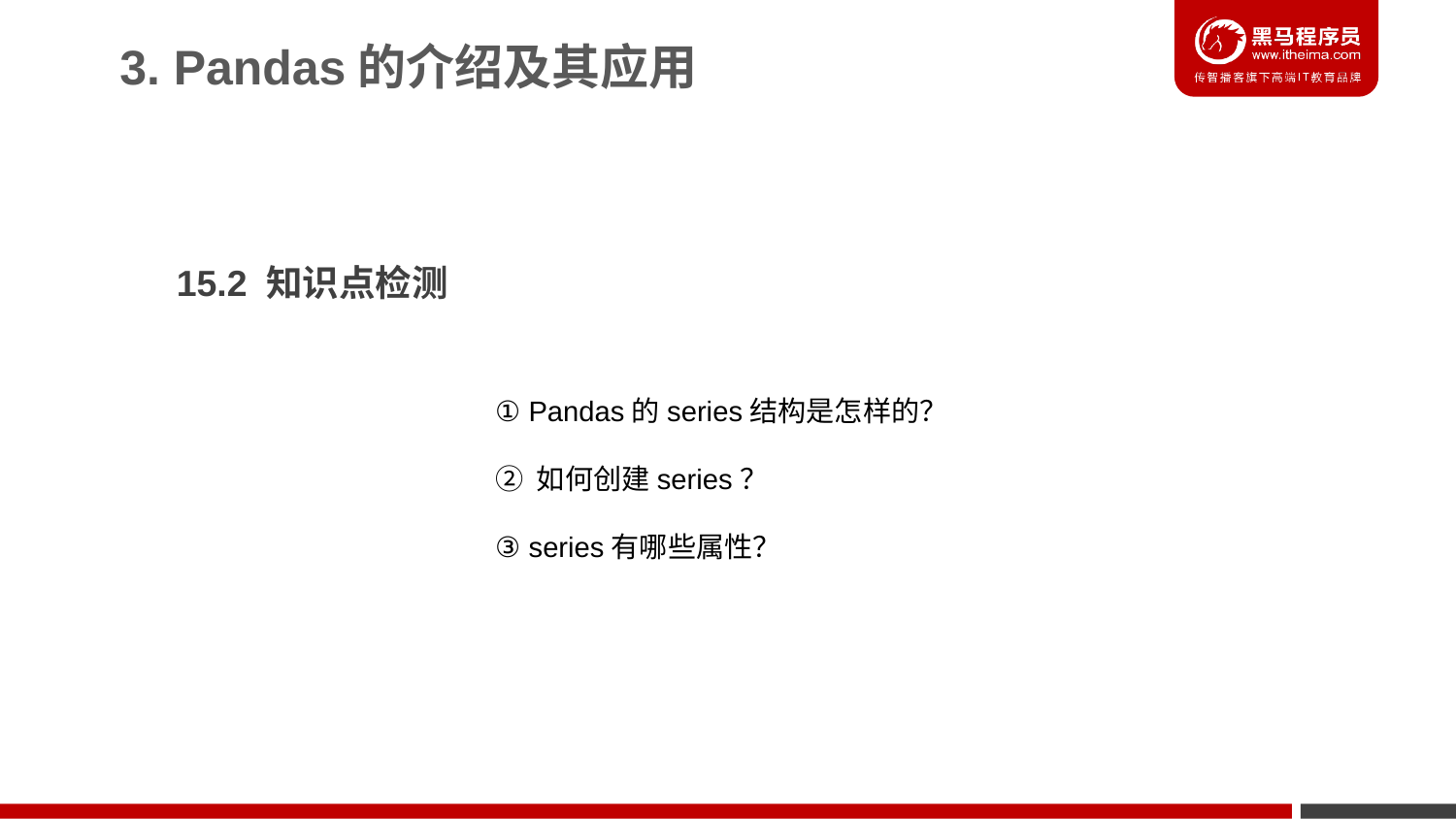

3. Pandas的介绍及其应用
15.2 知识点检测
① Pandas的series结构是怎样的？

② 如何创建series？

③ series有哪些属性？